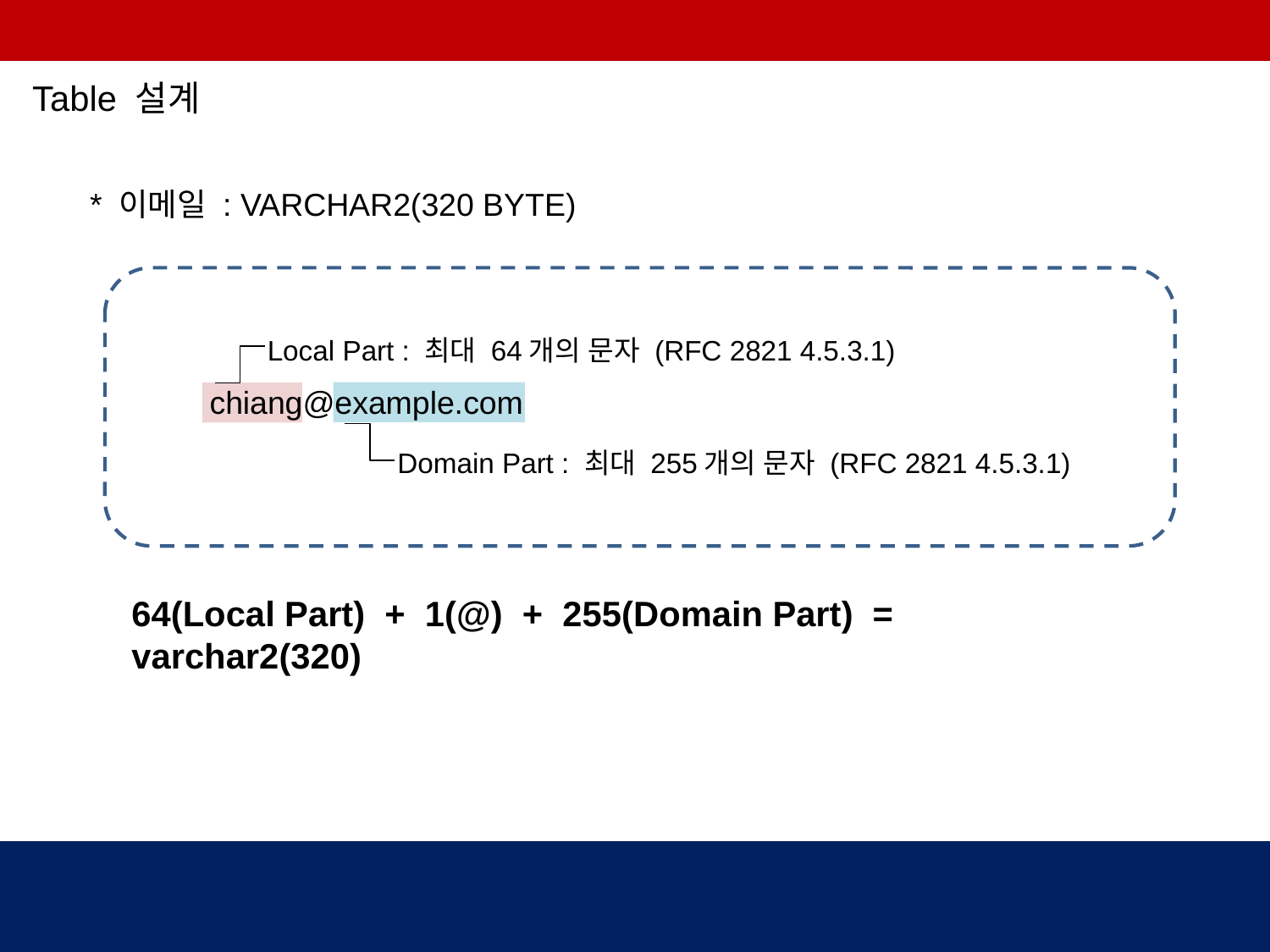

Table 설계
* 이메일 : VARCHAR2(320 BYTE)

Local Part : 최대 64개의 문자 (RFC 2821 4.5.3.1)
chiang@example.com

Domain Part : 최대 255개의 문자 (RFC 2821 4.5.3.1)
64(Local Part)  +  1(@)  +  255(Domain Part)  =  varchar2(320)